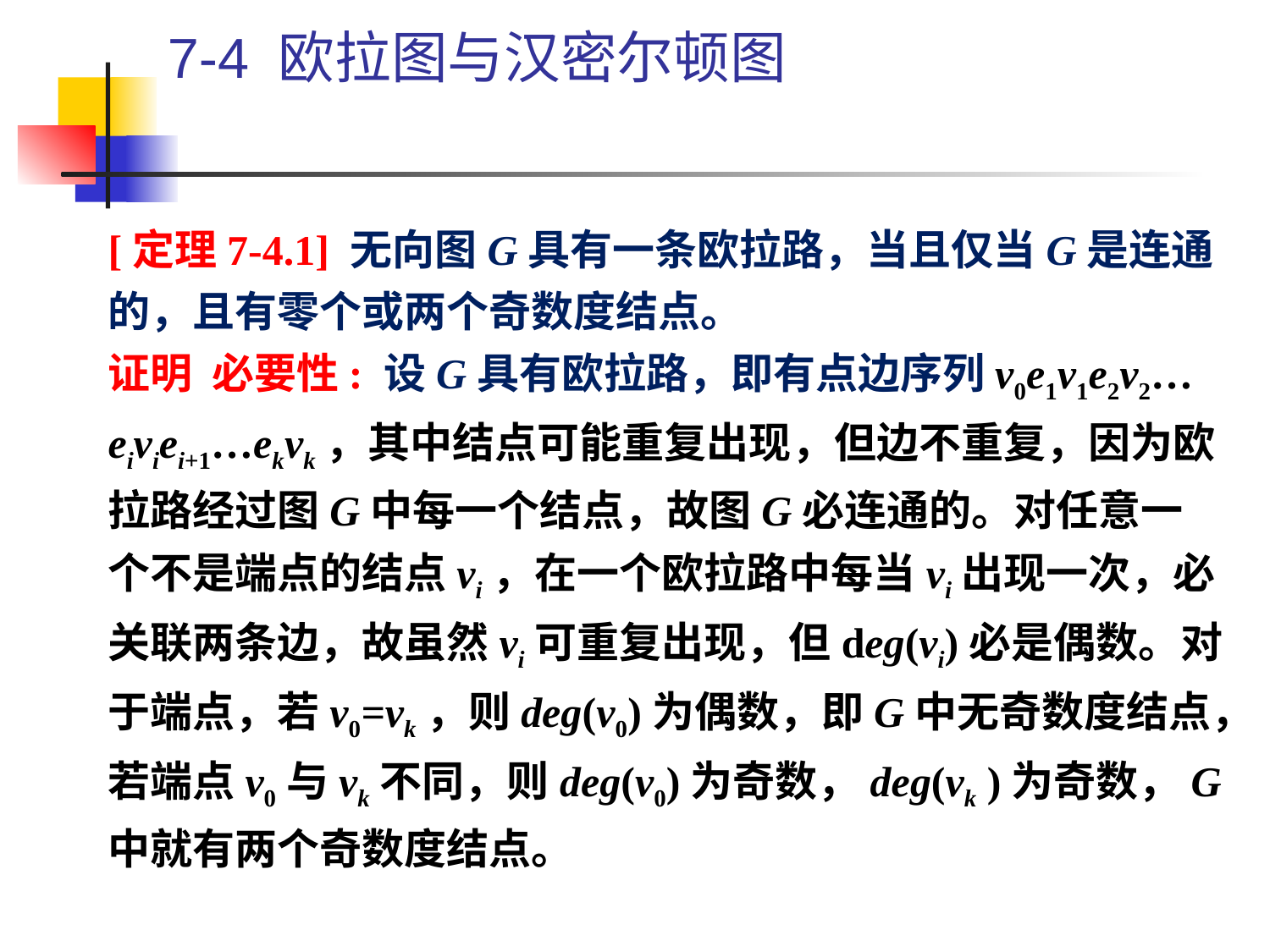

#
7-4 欧拉图与汉密尔顿图
[定理7-4.1] 无向图G具有一条欧拉路，当且仅当G是连通的，且有零个或两个奇数度结点。
证明  必要性: 设G具有欧拉路，即有点边序列v0e1v1e2v2…eiviei+1…ekvk，其中结点可能重复出现，但边不重复，因为欧拉路经过图G中每一个结点，故图G必连通的。对任意一个不是端点的结点vi，在一个欧拉路中每当vi出现一次，必关联两条边，故虽然vi可重复出现，但deg(vi)必是偶数。对于端点，若v0=vk，则deg(v0)为偶数，即G中无奇数度结点，若端点v0与vk不同，则deg(v0)为奇数，deg(vk )为奇数，G中就有两个奇数度结点。